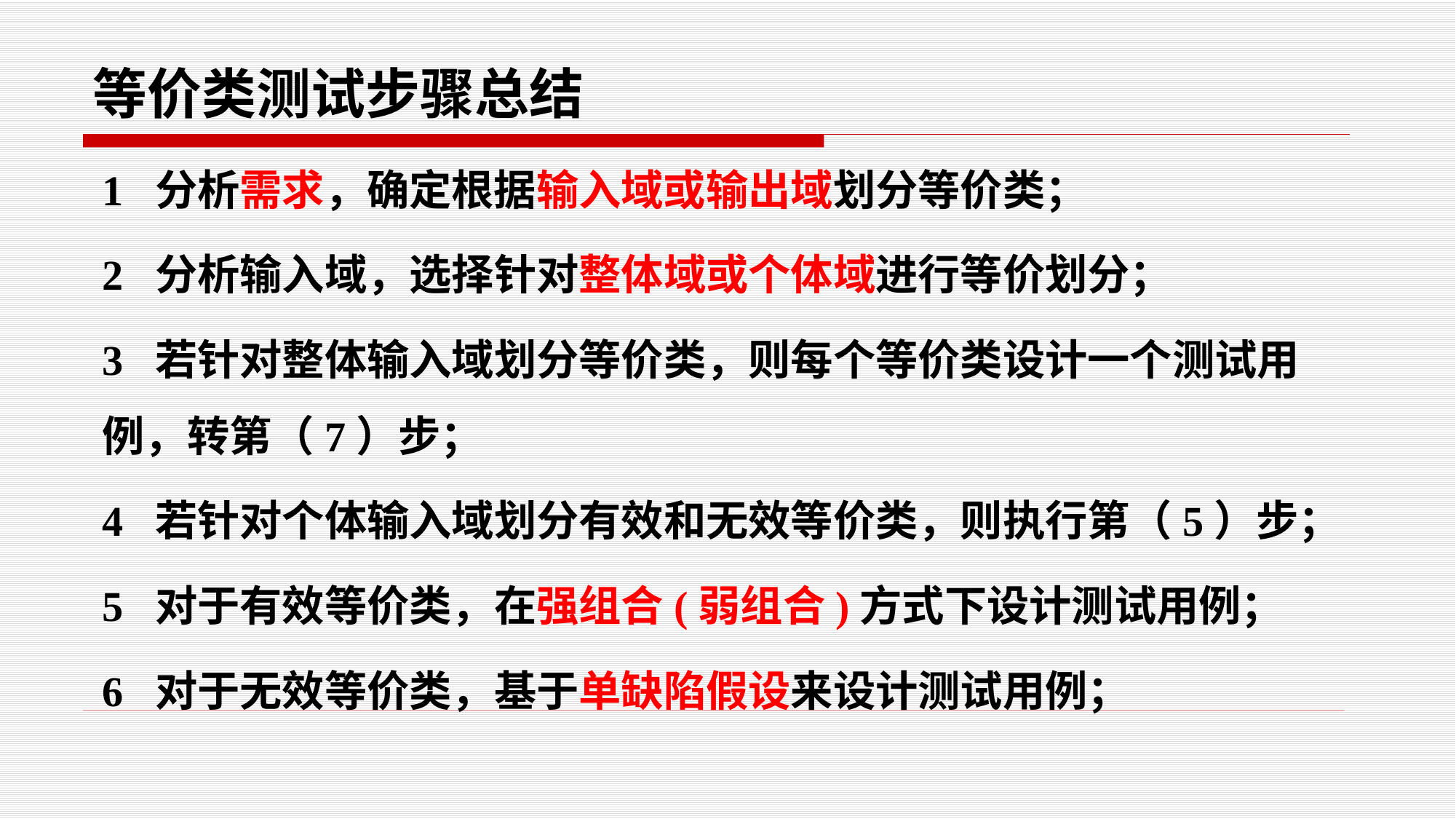

# 等价类测试步骤总结
1  分析需求，确定根据输入域或输出域划分等价类；
2  分析输入域，选择针对整体域或个体域进行等价划分；
3  若针对整体输入域划分等价类，则每个等价类设计一个测试用例，转第（7）步；
4  若针对个体输入域划分有效和无效等价类，则执行第（5）步；
5  对于有效等价类，在强组合(弱组合)方式下设计测试用例；
6  对于无效等价类，基于单缺陷假设来设计测试用例；